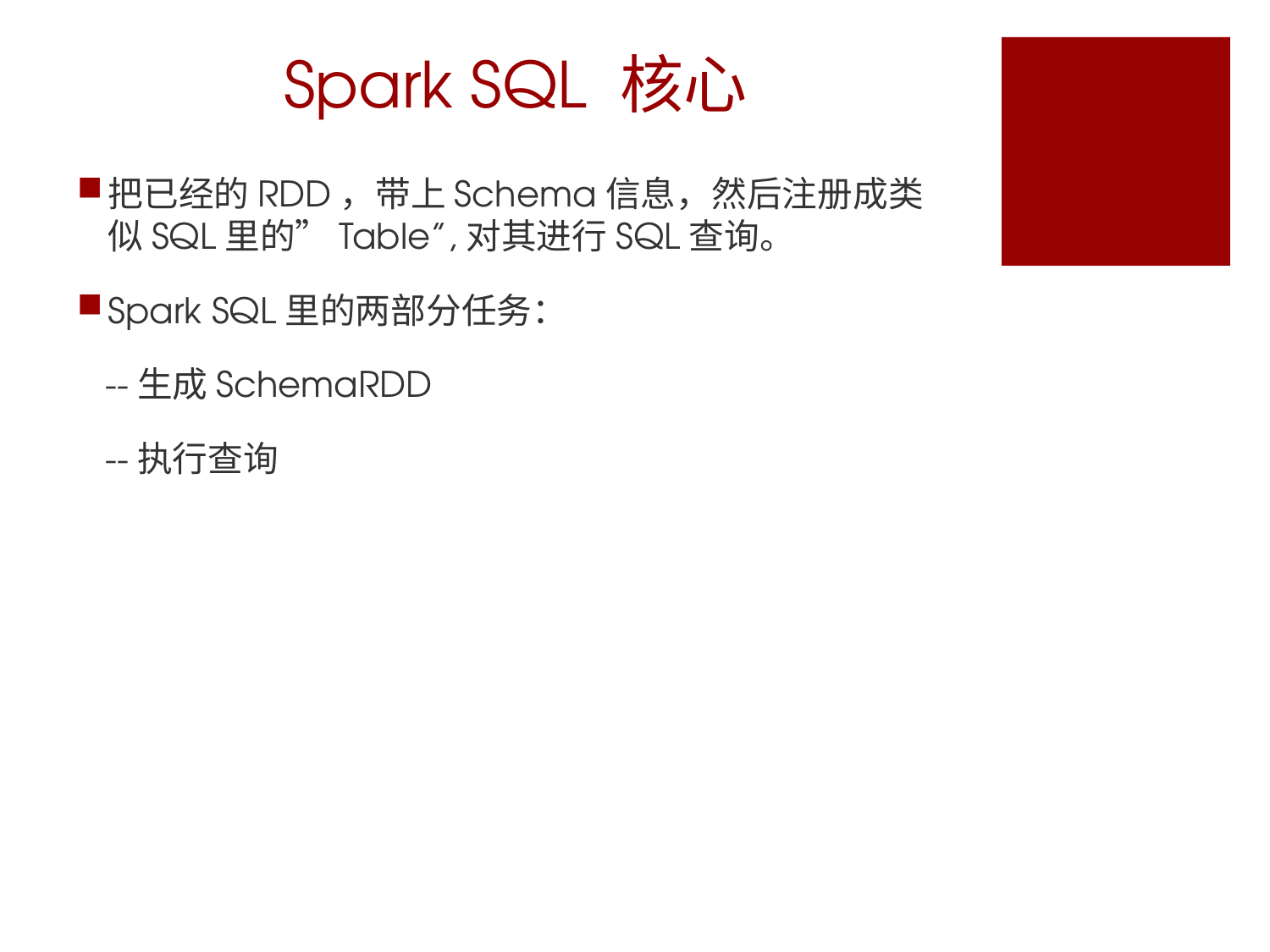

# Spark SQL 核心
把已经的RDD，带上Schema信息，然后注册成类似SQL里的”Table”,对其进行SQL查询。
Spark SQL里的两部分任务：
   --生成SchemaRDD
   --执行查询